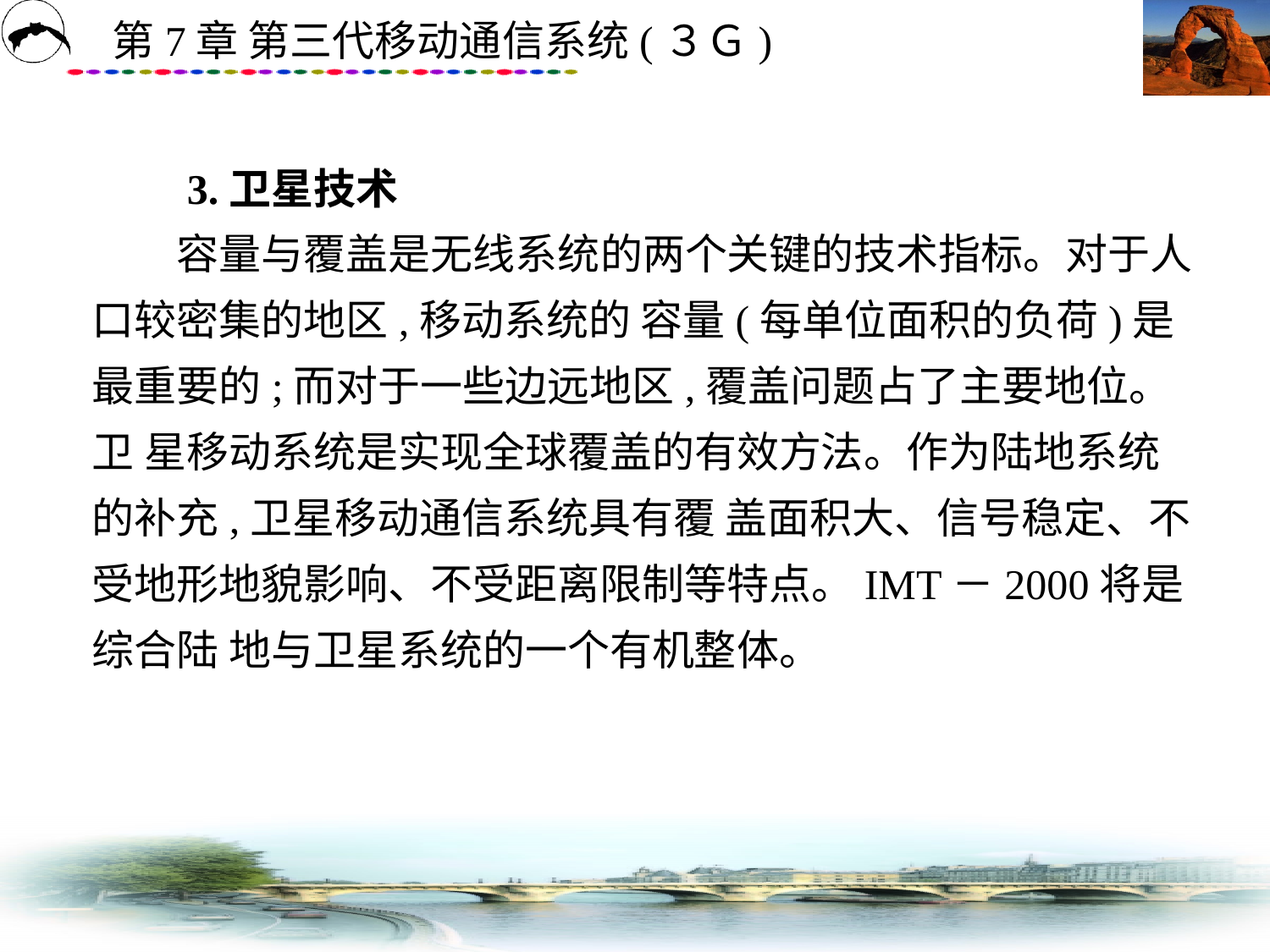

# 3.卫星技术 　　容量与覆盖是无线系统的两个关键的技术指标。对于人口较密集的地区,移动系统的 容量(每单位面积的负荷)是最重要的;而对于一些边远地区,覆盖问题占了主要地位。卫 星移动系统是实现全球覆盖的有效方法。作为陆地系统的补充,卫星移动通信系统具有覆 盖面积大、信号稳定、不受地形地貌影响、不受距离限制等特点。IMT－2000将是综合陆 地与卫星系统的一个有机整体。